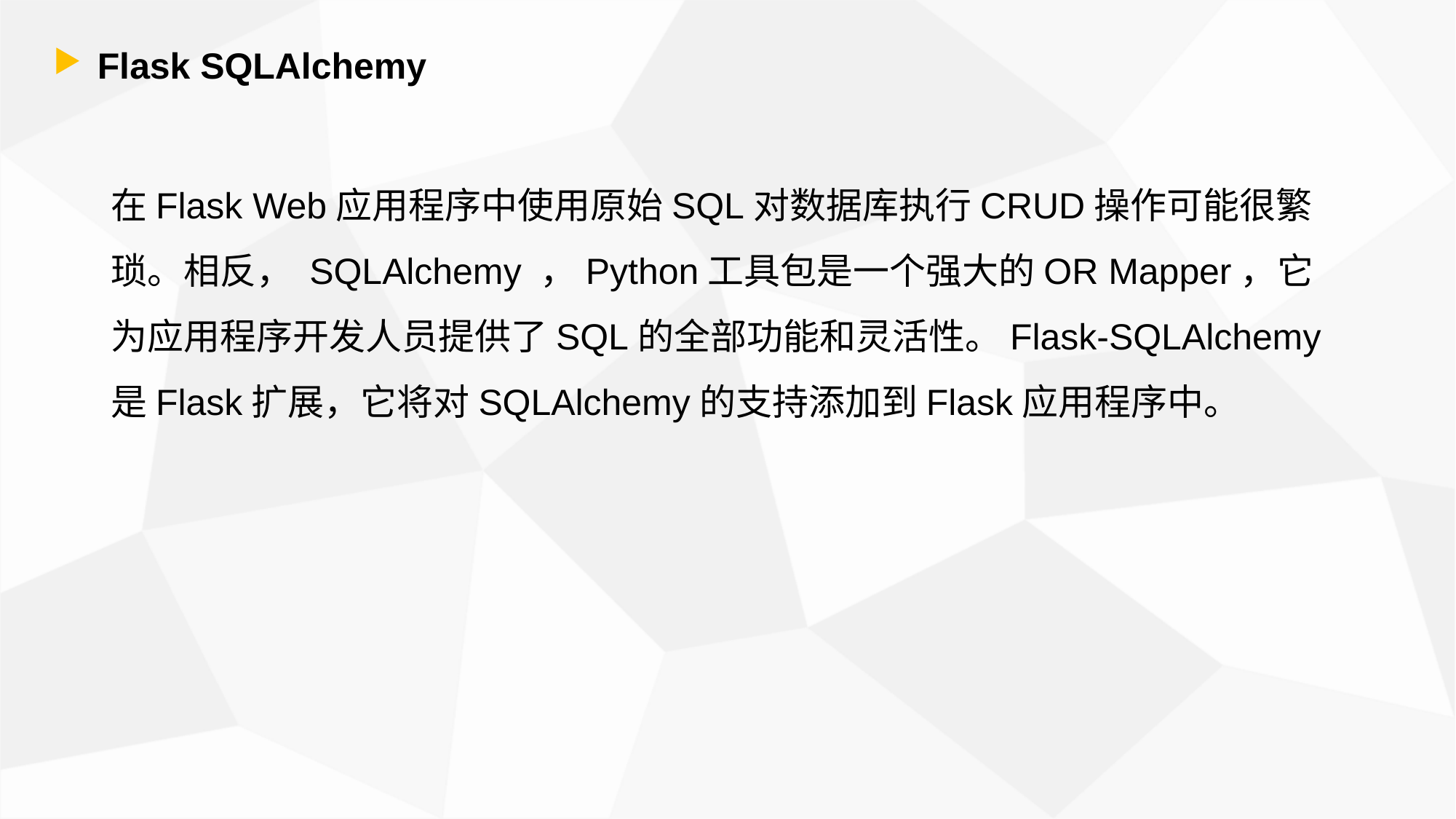

Flask SQLAlchemy

在Flask Web应用程序中使用原始SQL对数据库执行CRUD操作可能很繁琐。相反， SQLAlchemy ，Python工具包是一个强大的OR Mapper，它为应用程序开发人员提供了SQL的全部功能和灵活性。Flask-SQLAlchemy是Flask扩展，它将对SQLAlchemy的支持添加到Flask应用程序中。